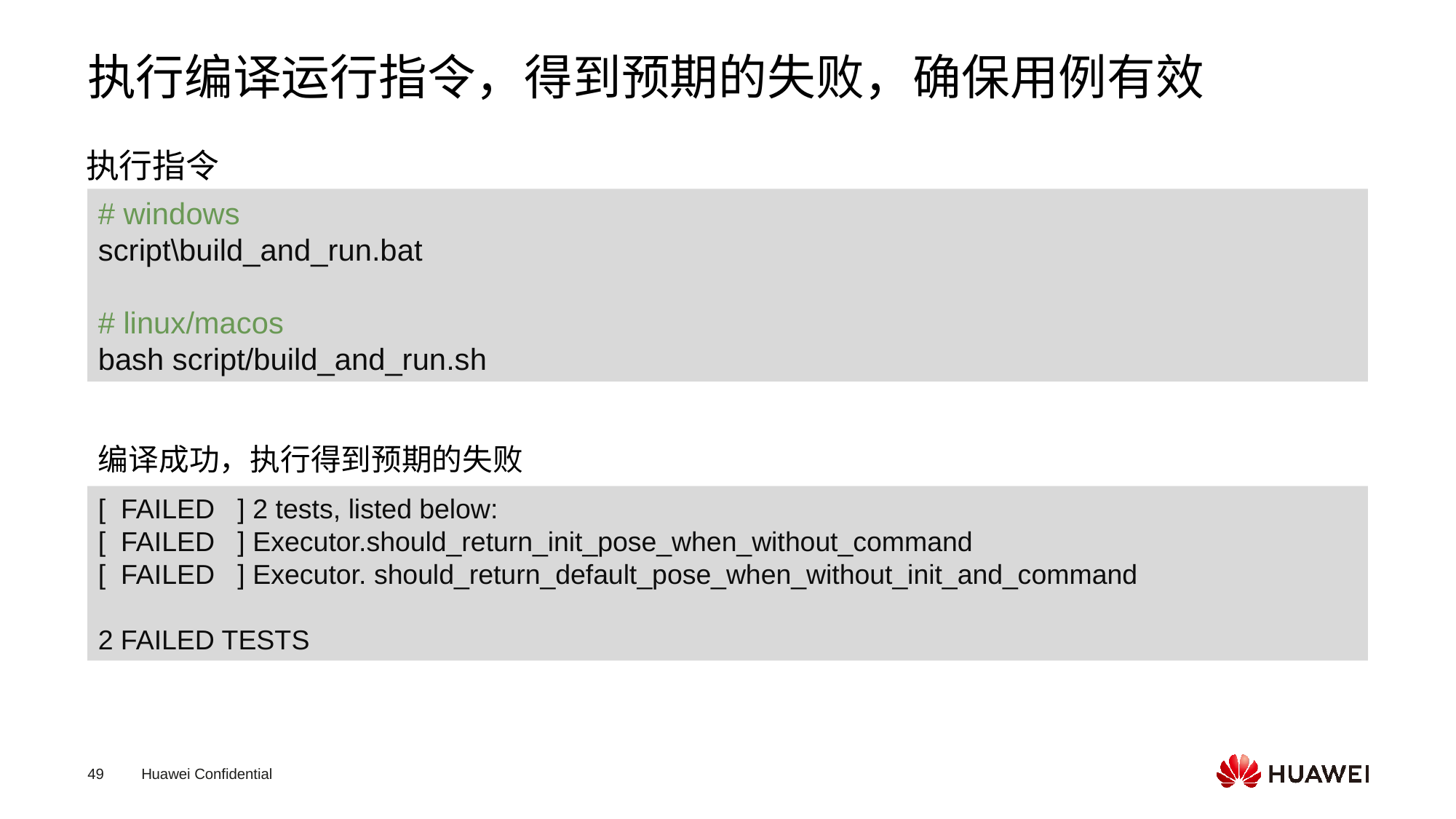

# 执行编译运行指令，得到预期的失败，确保用例有效
执行指令
# windows
script\build_and_run.bat
# linux/macos
bash script/build_and_run.sh
编译成功，执行得到预期的失败
[  FAILED   ] 2 tests, listed below:
[  FAILED   ] Executor.should_return_init_pose_when_without_command
[  FAILED   ] Executor. should_return_default_pose_when_without_init_and_command

2 FAILED TESTS